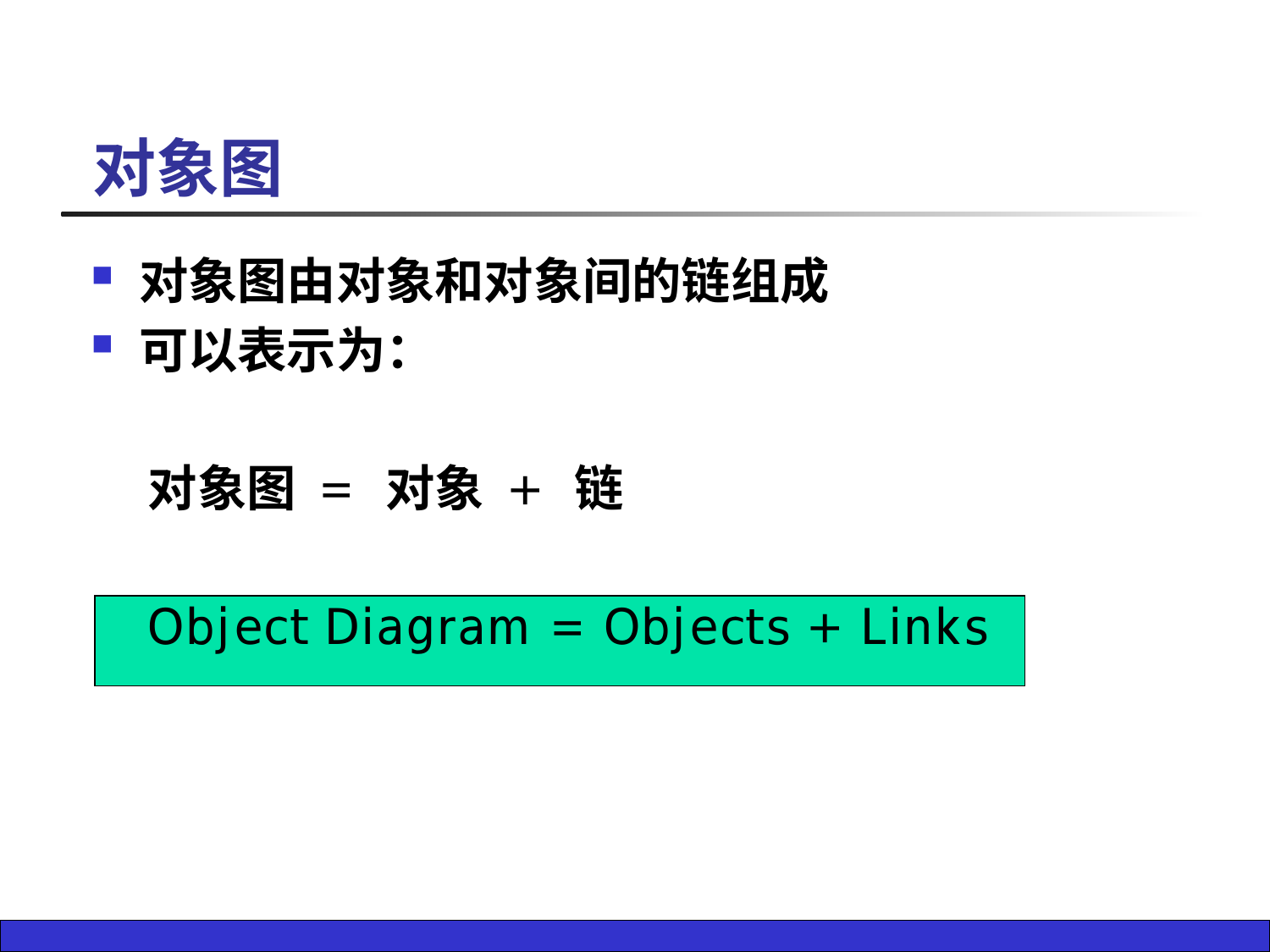

对象图
对象图由对象和对象间的链组成
可以表示为：

    对象图 = 对象 + 链

    Object Diagram = Objects + Links